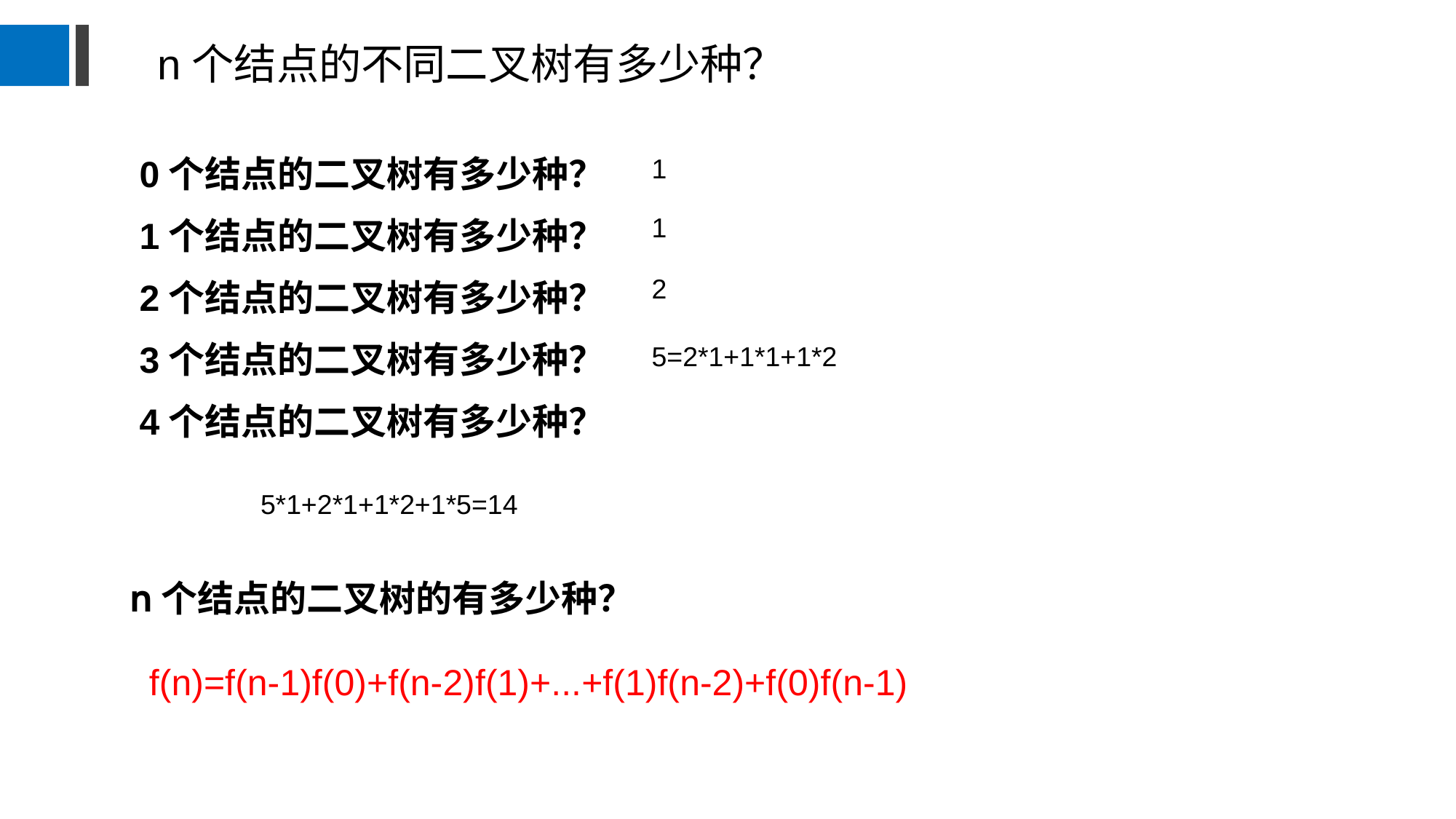

n个结点的不同二叉树有多少种？
0个结点的二叉树有多少种？
1个结点的二叉树有多少种？
2个结点的二叉树有多少种？
3个结点的二叉树有多少种？
4个结点的二叉树有多少种？
1
1
2
5=2*1+1*1+1*2

5*1+2*1+1*2+1*5=14
n个结点的二叉树的有多少种？
f(n)=f(n-1)f(0)+f(n-2)f(1)+...+f(1)f(n-2)+f(0)f(n-1)